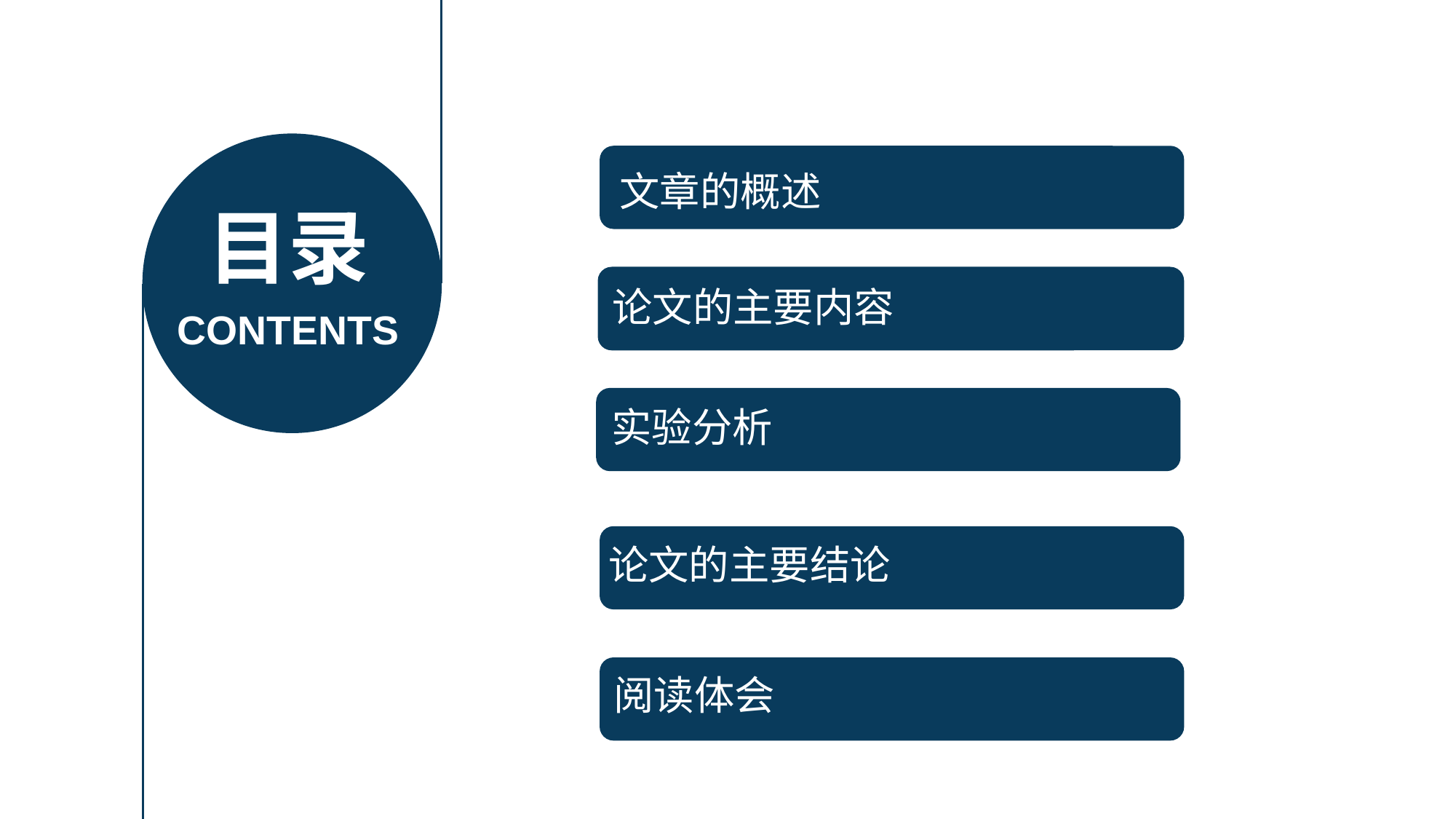

文章的概述
目录

论文的主要内容
CONTENTS

实验分析

论文的主要结论

阅读体会